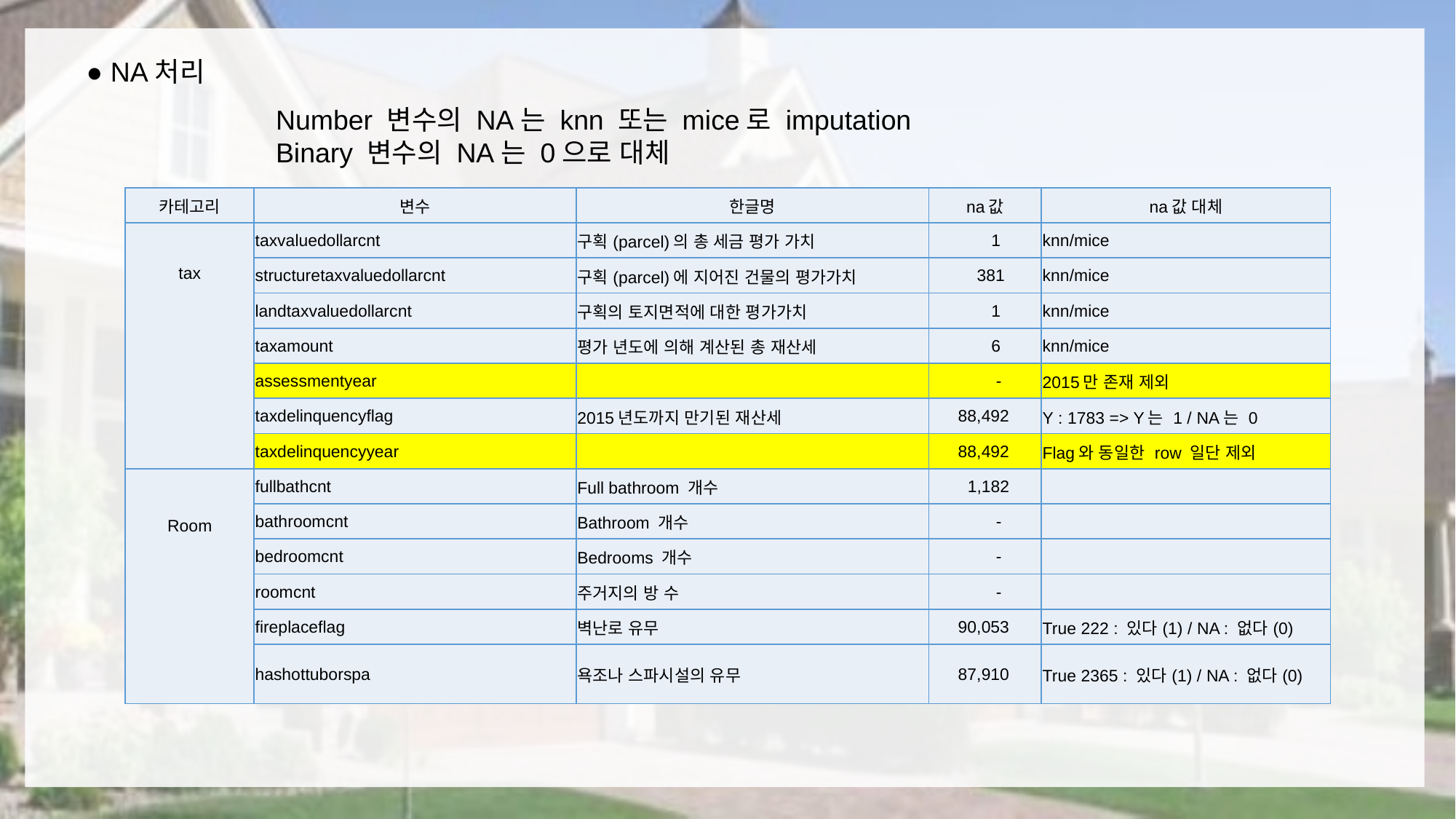

● NA처리
Number 변수의 NA는 knn 또는 mice로 imputation
Binary 변수의 NA는 0으로 대체
| 카테고리 | 변수 | 한글명 | na값 | na값 대체 |
| --- | --- | --- | --- | --- |
| tax | taxvaluedollarcnt | 구획(parcel)의 총 세금 평가 가치 | 1 | knn/mice |
|  | structuretaxvaluedollarcnt | 구획(parcel)에 지어진 건물의 평가가치 | 381 | knn/mice |
|  | landtaxvaluedollarcnt | 구획의 토지면적에 대한 평가가치 | 1 | knn/mice |
|  | taxamount | 평가 년도에 의해 계산된 총 재산세 | 6 | knn/mice |
|  | assessmentyear |  | - | 2015만 존재 제외 |
|  | taxdelinquencyflag | 2015년도까지 만기된 재산세 | 88,492 | Y : 1783 => Y는 1 / NA는 0 |
|  | taxdelinquencyyear |  | 88,492 | Flag와 동일한 row 일단 제외 |
| Room | fullbathcnt | Full bathroom 개수 | 1,182 |  |
|  | bathroomcnt | Bathroom 개수 | - |  |
|  | bedroomcnt | Bedrooms 개수 | - |  |
|  | roomcnt | 주거지의 방 수 | - |  |
|  | fireplaceflag | 벽난로 유무 | 90,053 | True 222 : 있다(1) / NA : 없다(0) |
|  | hashottuborspa | 욕조나 스파시설의 유무 | 87,910 | True 2365 : 있다(1) / NA : 없다(0) |